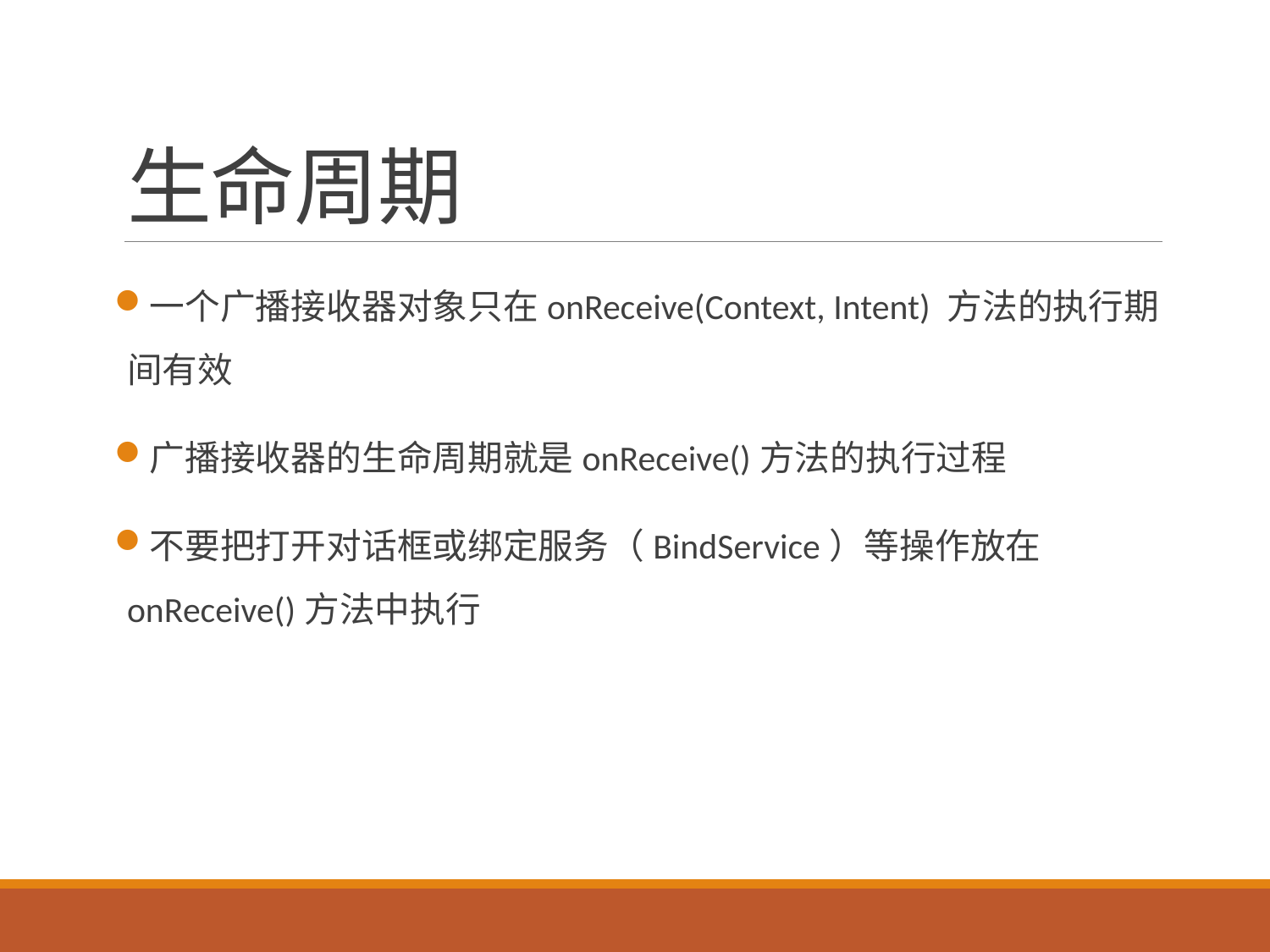

# 生命周期
一个广播接收器对象只在onReceive(Context, Intent) 方法的执行期间有效
广播接收器的生命周期就是onReceive()方法的执行过程
不要把打开对话框或绑定服务（BindService）等操作放在onReceive()方法中执行